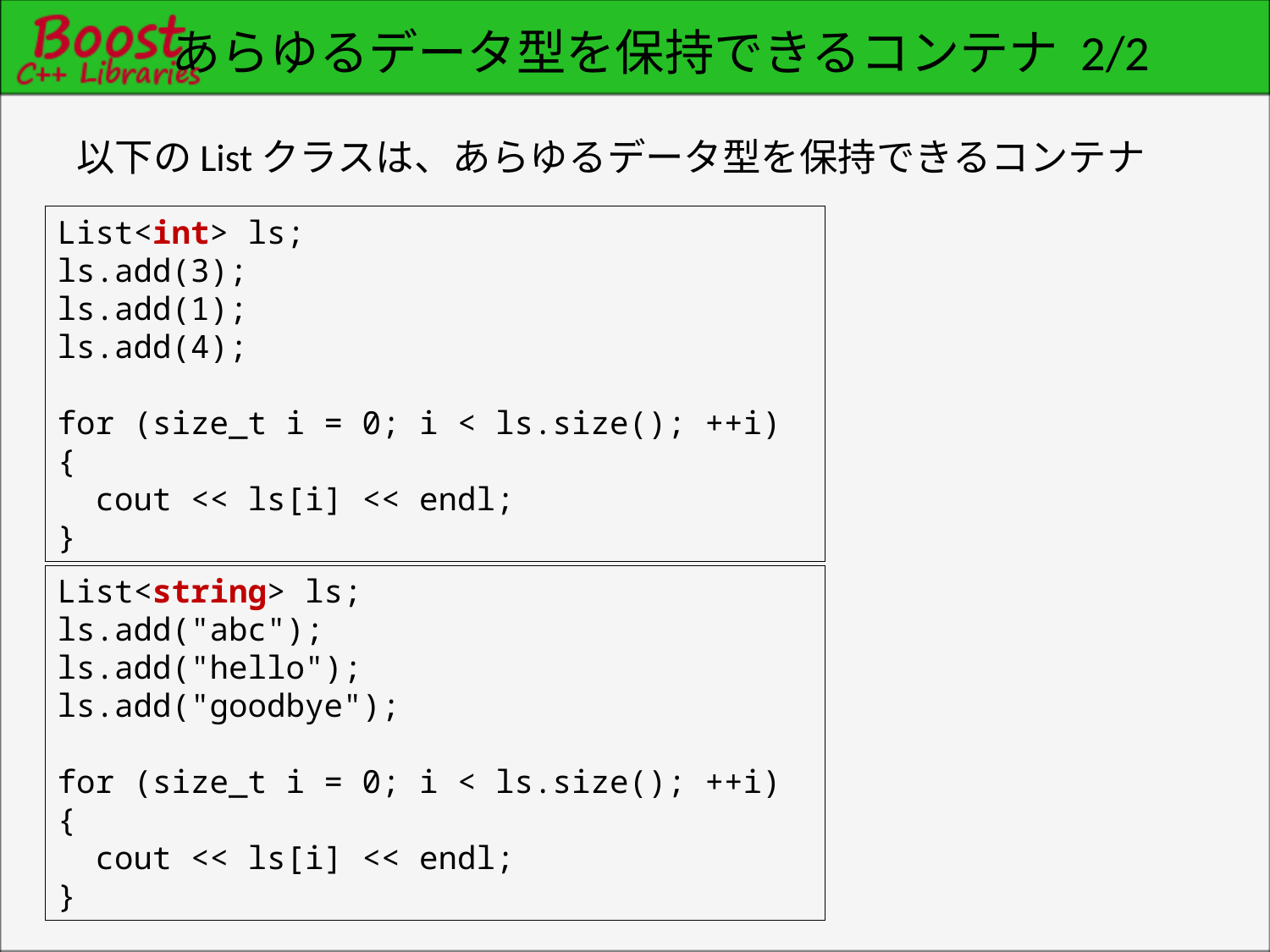

# あらゆるデータ型を保持できるコンテナ 2/2
以下のListクラスは、あらゆるデータ型を保持できるコンテナ
List<int> ls;
ls.add(3);
ls.add(1);
ls.add(4);

for (size_t i = 0; i < ls.size(); ++i) {
  cout << ls[i] << endl;
}
List<string> ls;
ls.add("abc");
ls.add("hello");
ls.add("goodbye");

for (size_t i = 0; i < ls.size(); ++i) {
  cout << ls[i] << endl;
}